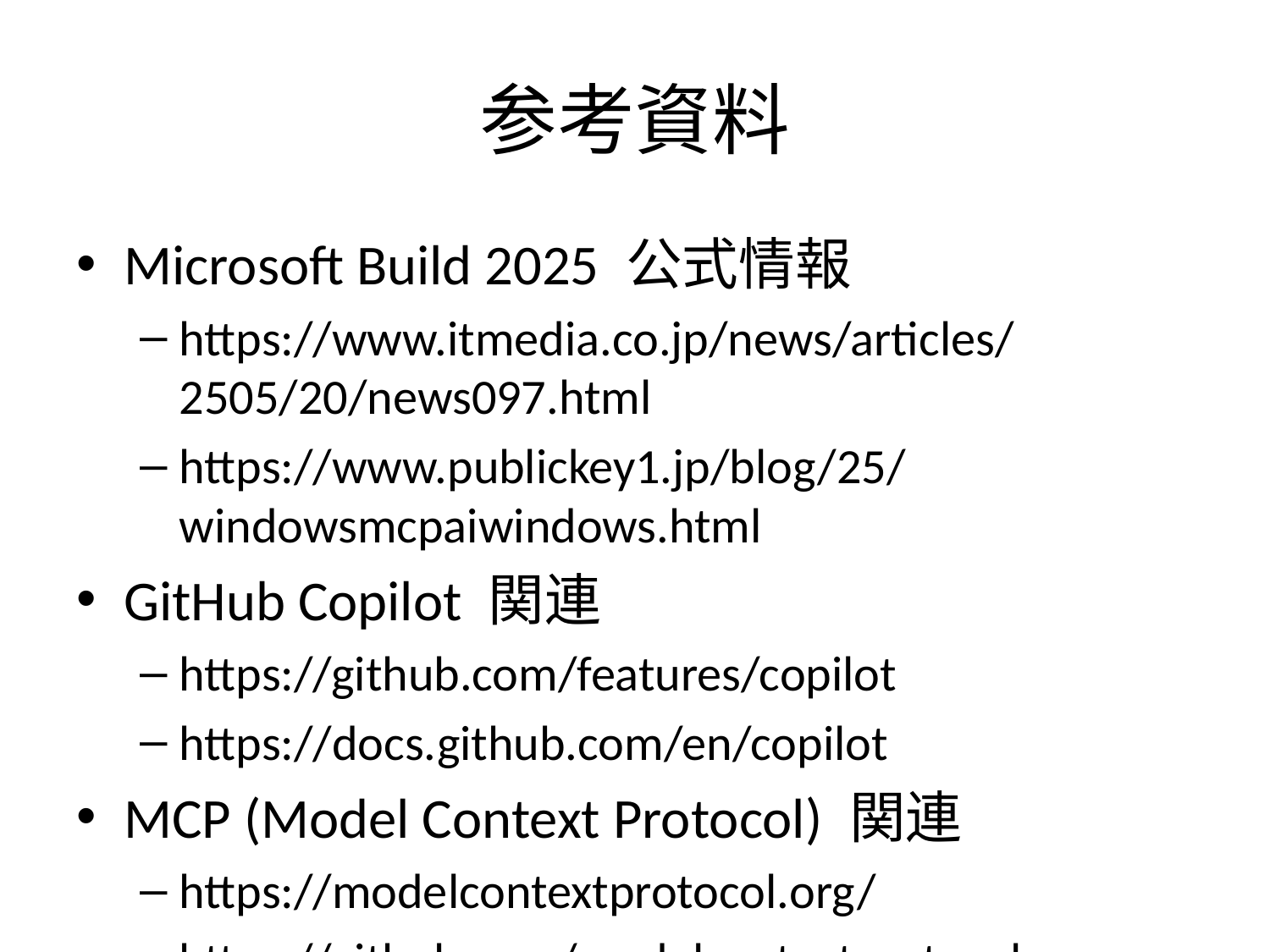

# 参考資料
Microsoft Build 2025 公式情報
https://www.itmedia.co.jp/news/articles/2505/20/news097.html
https://www.publickey1.jp/blog/25/windowsmcpaiwindows.html
GitHub Copilot 関連
https://github.com/features/copilot
https://docs.github.com/en/copilot
MCP (Model Context Protocol) 関連
https://modelcontextprotocol.org/
https://github.com/modelcontextprotocol
AI エージェント関連
https://openai.com/research/agents
https://claude.ai/
https://cursor.sh/
https://github.com/cline/cline